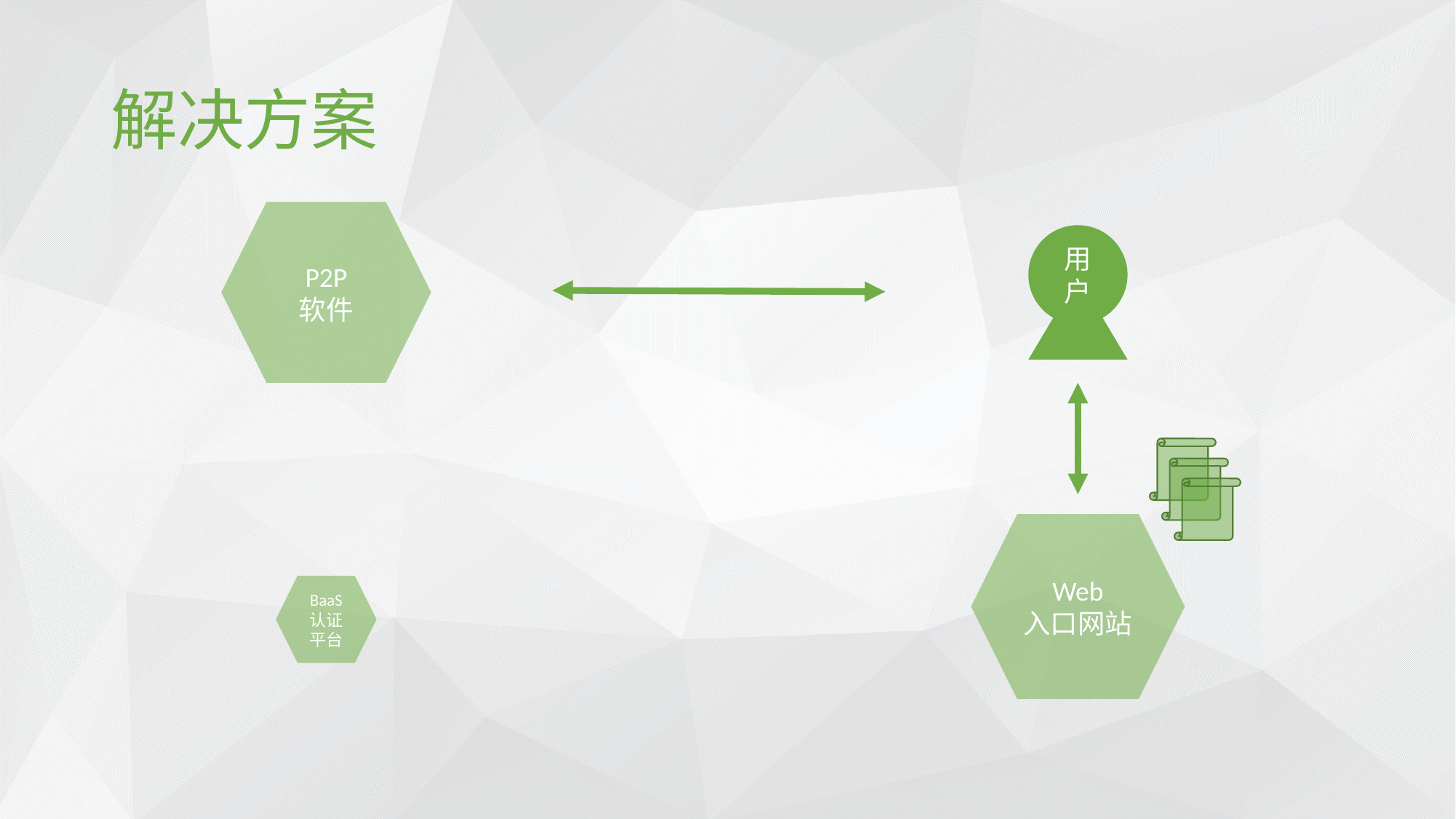

# 解决方案
P2P
软件
用户

Web
入口网站
BaaS
认证平台